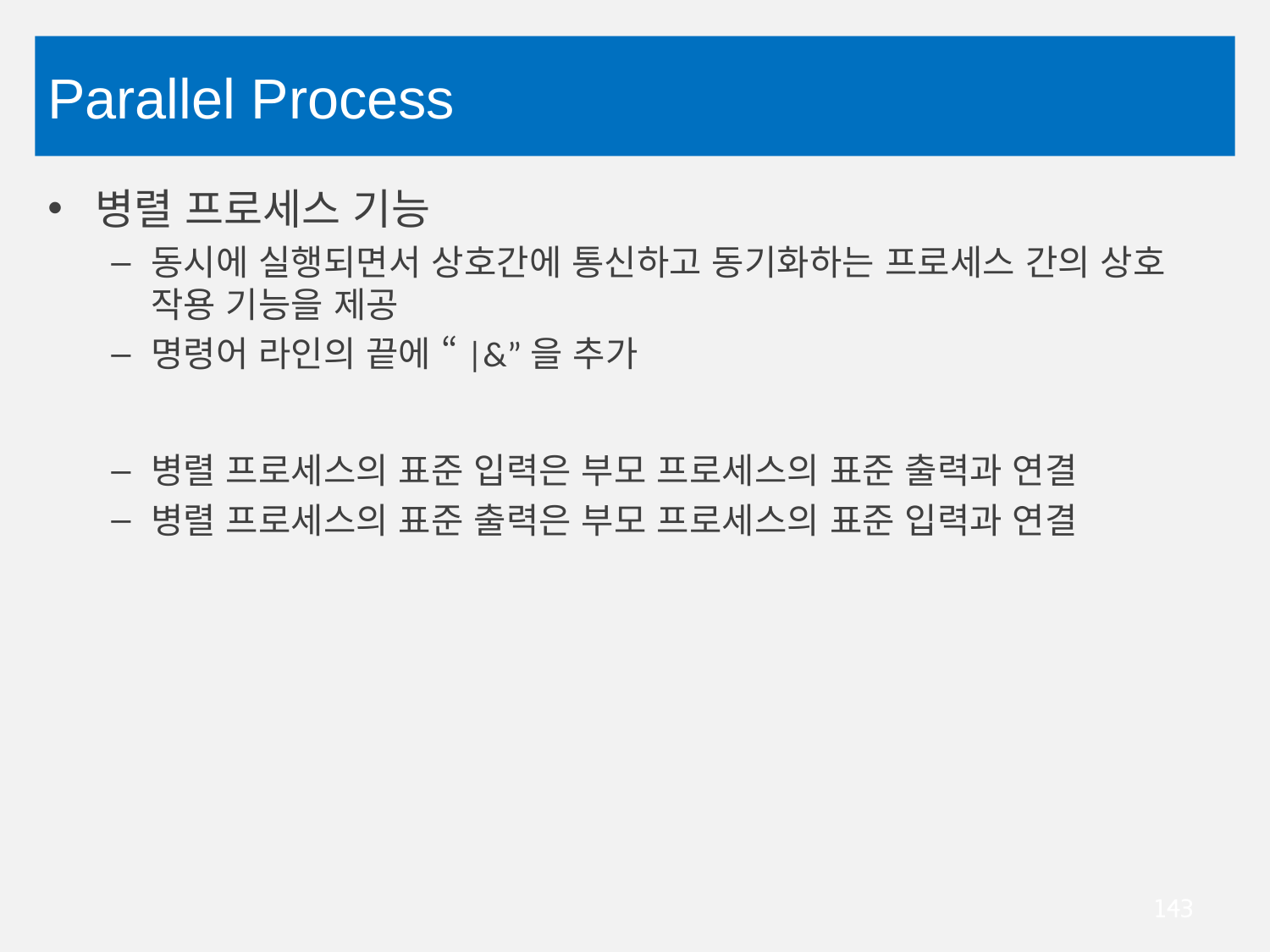

# Parallel Process
병렬 프로세스 기능
동시에 실행되면서 상호간에 통신하고 동기화하는 프로세스 간의 상호 작용 기능을 제공
명령어 라인의 끝에 “|&”을 추가

병렬 프로세스의 표준 입력은 부모 프로세스의 표준 출력과 연결
병렬 프로세스의 표준 출력은 부모 프로세스의 표준 입력과 연결
143